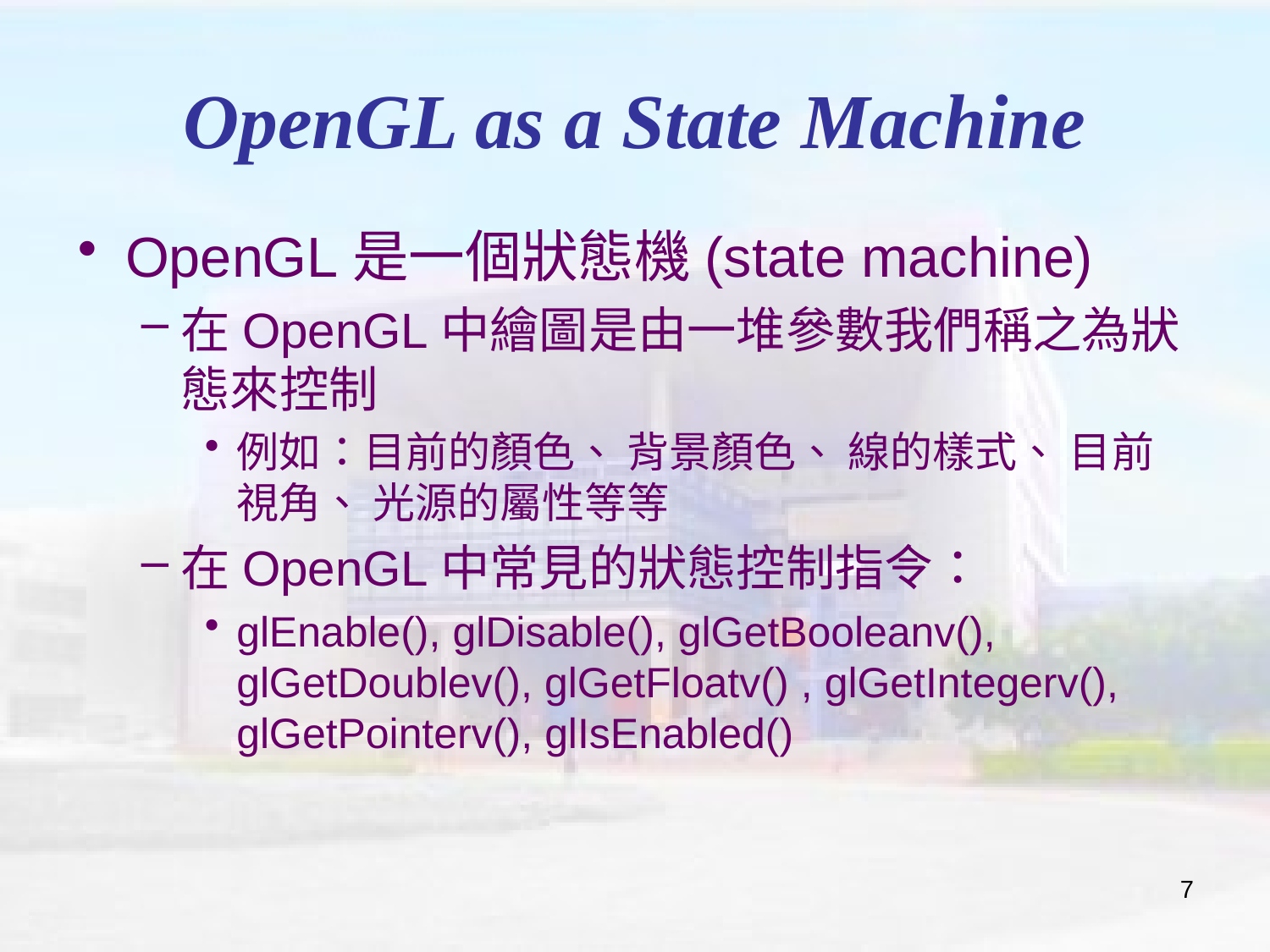

# OpenGL as a State Machine
OpenGL是一個狀態機(state machine)
在OpenGL中繪圖是由一堆參數我們稱之為狀態來控制
例如：目前的顏色、 背景顏色、 線的樣式、 目前視角、 光源的屬性等等
在OpenGL中常見的狀態控制指令：
glEnable(), glDisable(), glGetBooleanv(), glGetDoublev(), glGetFloatv() , glGetIntegerv(), glGetPointerv(), glIsEnabled()
7